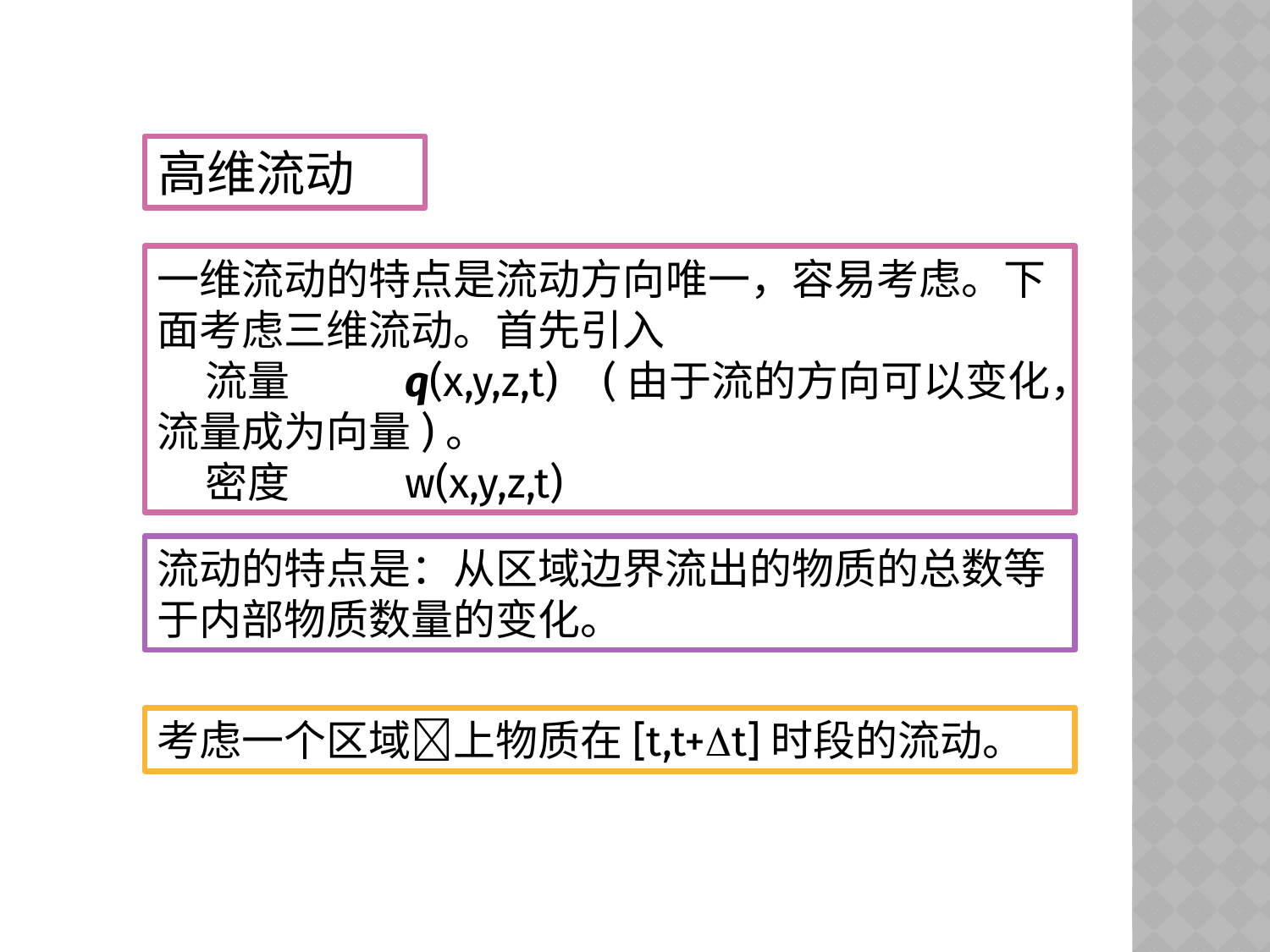

高维流动
一维流动的特点是流动方向唯一，容易考虑。下面考虑三维流动。首先引入
    流量           q(x,y,z,t)    (由于流的方向可以变化，流量成为向量)。
    密度           w(x,y,z,t)
流动的特点是：从区域边界流出的物质的总数等于内部物质数量的变化。
考虑一个区域Ω上物质在[t,t+Δt]时段的流动。